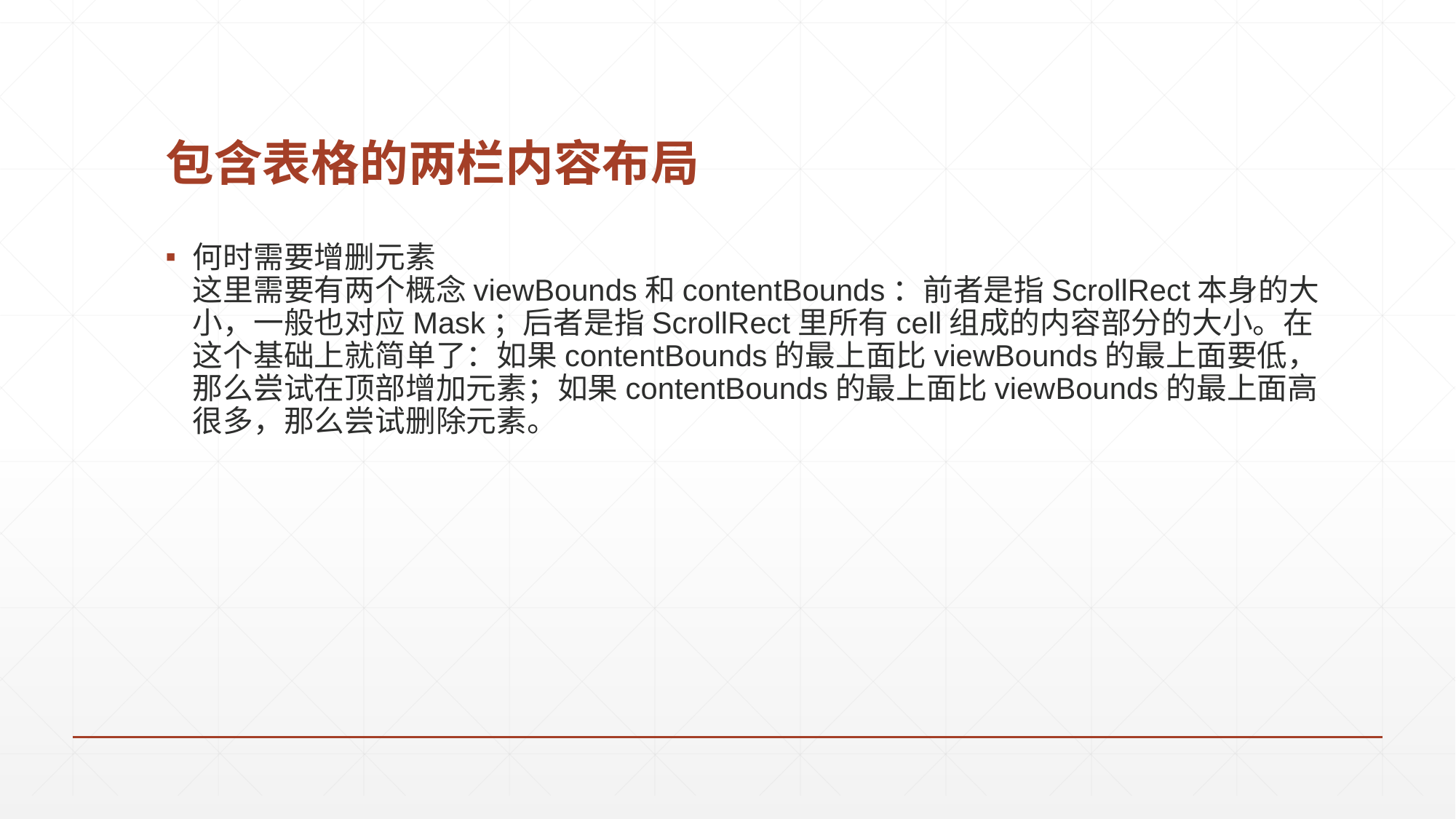

# 包含表格的两栏内容布局
何时需要增删元素
这里需要有两个概念viewBounds和contentBounds：前者是指ScrollRect本身的大小，一般也对应Mask；后者是指ScrollRect里所有cell组成的内容部分的大小。在这个基础上就简单了：如果contentBounds的最上面比viewBounds的最上面要低，那么尝试在顶部增加元素；如果contentBounds的最上面比viewBounds的最上面高很多，那么尝试删除元素。